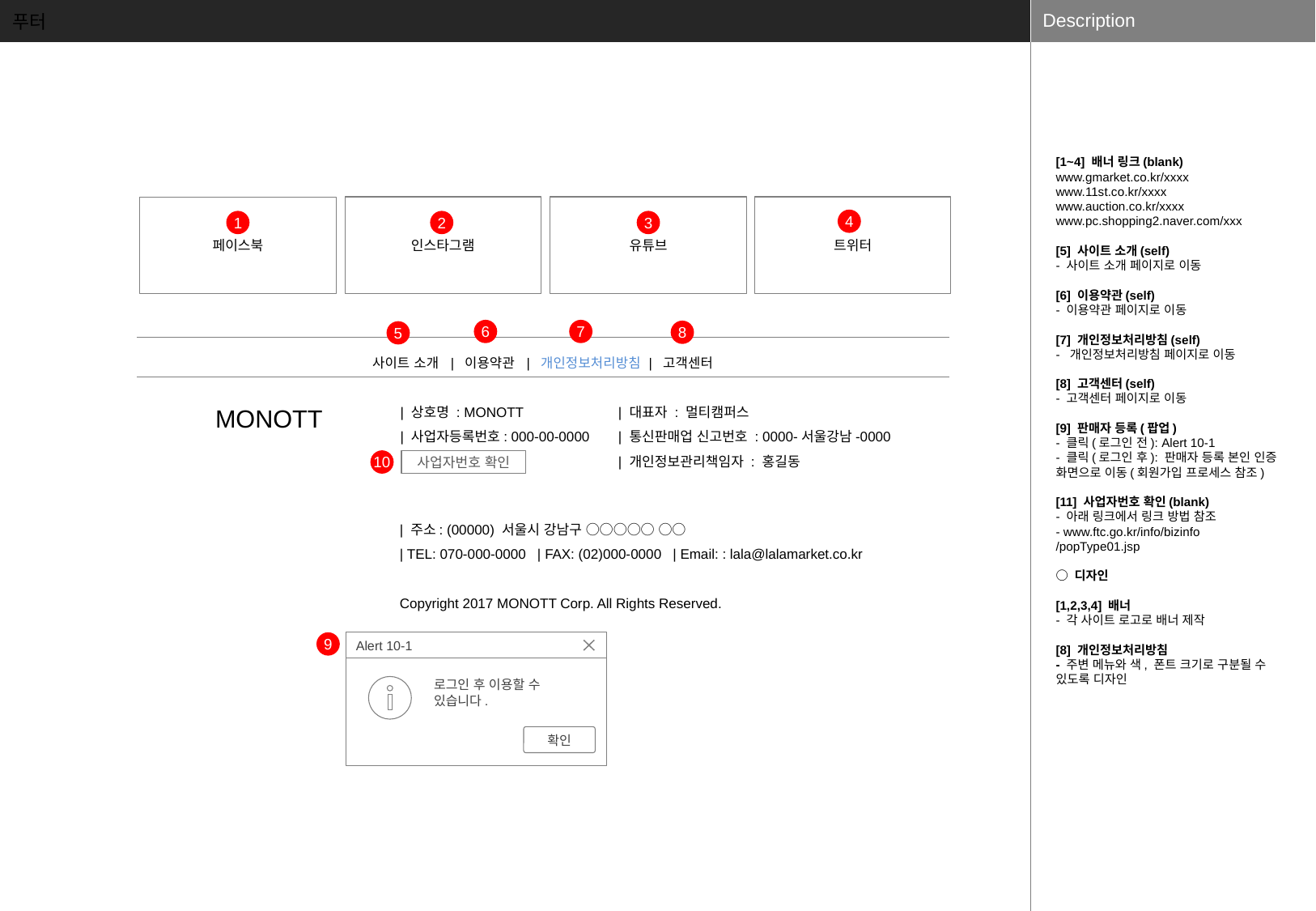

푸터

[1~4] 배너 링크(blank) www.gmarket.co.kr/xxxx
www.11st.co.kr/xxxx
www.auction.co.kr/xxxx
www.pc.shopping2.naver.com/xxx

[5] 사이트 소개(self)
- 사이트 소개 페이지로 이동

[6] 이용약관(self)
- 이용약관 페이지로 이동

[7] 개인정보처리방침(self)
-  개인정보처리방침 페이지로 이동

[8] 고객센터(self)
- 고객센터 페이지로 이동

[9] 판매자 등록(팝업)
- 클릭(로그인 전): Alert 10-1
- 클릭(로그인 후): 판매자 등록 본인 인증 화면으로 이동(회원가입 프로세스 참조)

[11] 사업자번호 확인(blank)
- 아래 링크에서 링크 방법 참조
- www.ftc.go.kr/info/bizinfo
/popType01.jsp

○ 디자인

[1,2,3,4] 배너
- 각 사이트 로고로 배너 제작

[8] 개인정보처리방침
- 주변 메뉴와 색, 폰트 크기로 구분될 수 있도록 디자인
인스타그램
유튜브
트위터
페이스북
4
1
2
3
6
7
8
5
| 사이트 소개 | 이용약관 | 개인정보처리방침 | 고객센터 |
| --- |
| 상호명 : MONOTT
| 사업자등록번호: 000-00-0000
| 대표자 : 멀티캠퍼스
| 통신판매업 신고번호 : 0000-서울강남-0000
| 개인정보관리책임자 : 홍길동
MONOTT
10
사업자번호 확인
| 주소: (00000) 서울시 강남구 ○○○○○ ○○
| TEL: 070-000-0000   | FAX: (02)000-0000   | Email: : lala@lalamarket.co.kr

Copyright 2017 MONOTT Corp. All Rights Reserved.
9
Alert 10-1

로그인 후 이용할 수 있습니다.

확인
Abort
Cancel